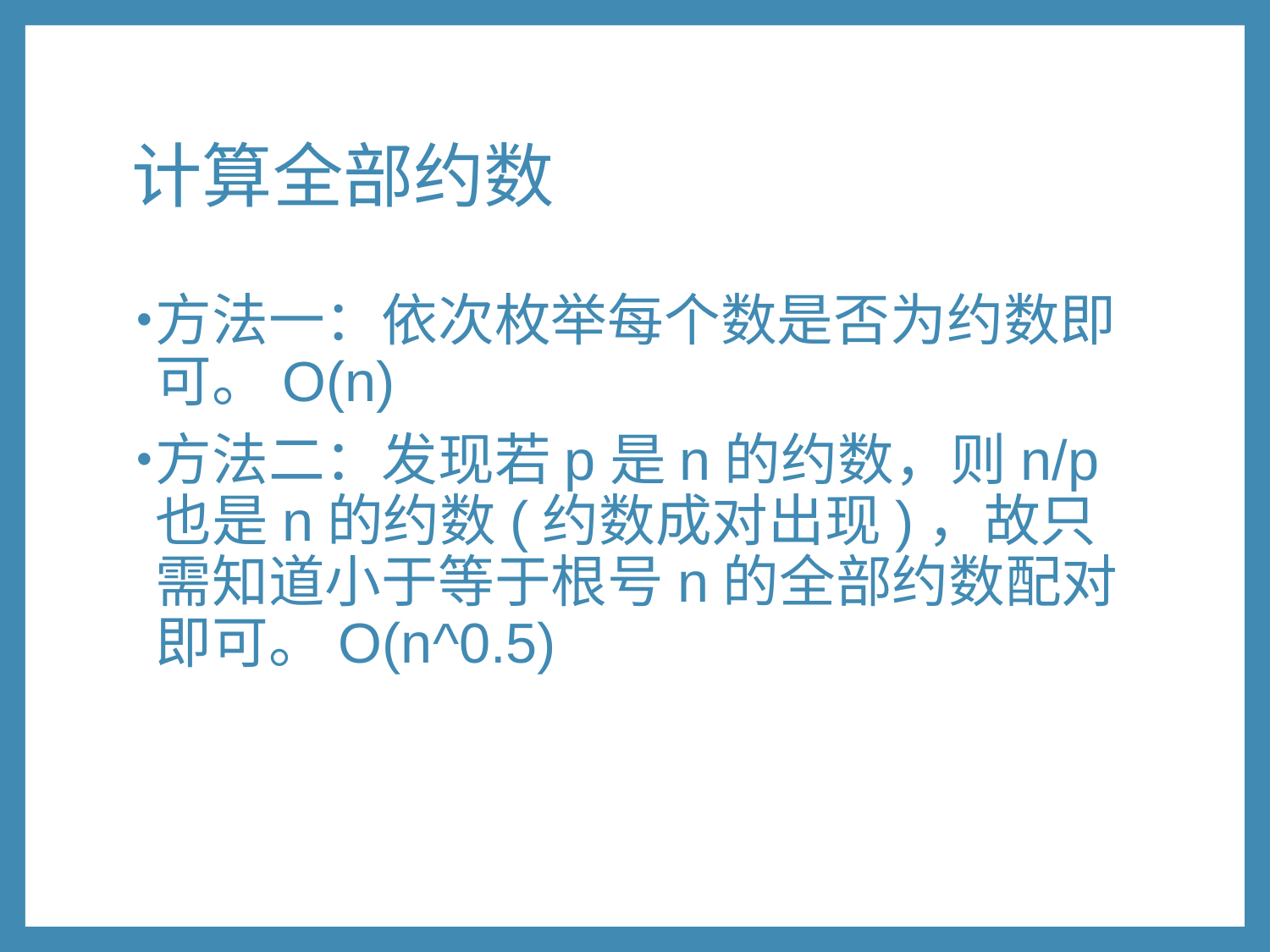

# 计算全部约数
方法一：依次枚举每个数是否为约数即可。O(n)
方法二：发现若p是n的约数，则n/p也是n的约数(约数成对出现)，故只需知道小于等于根号n的全部约数配对即可。O(n^0.5)